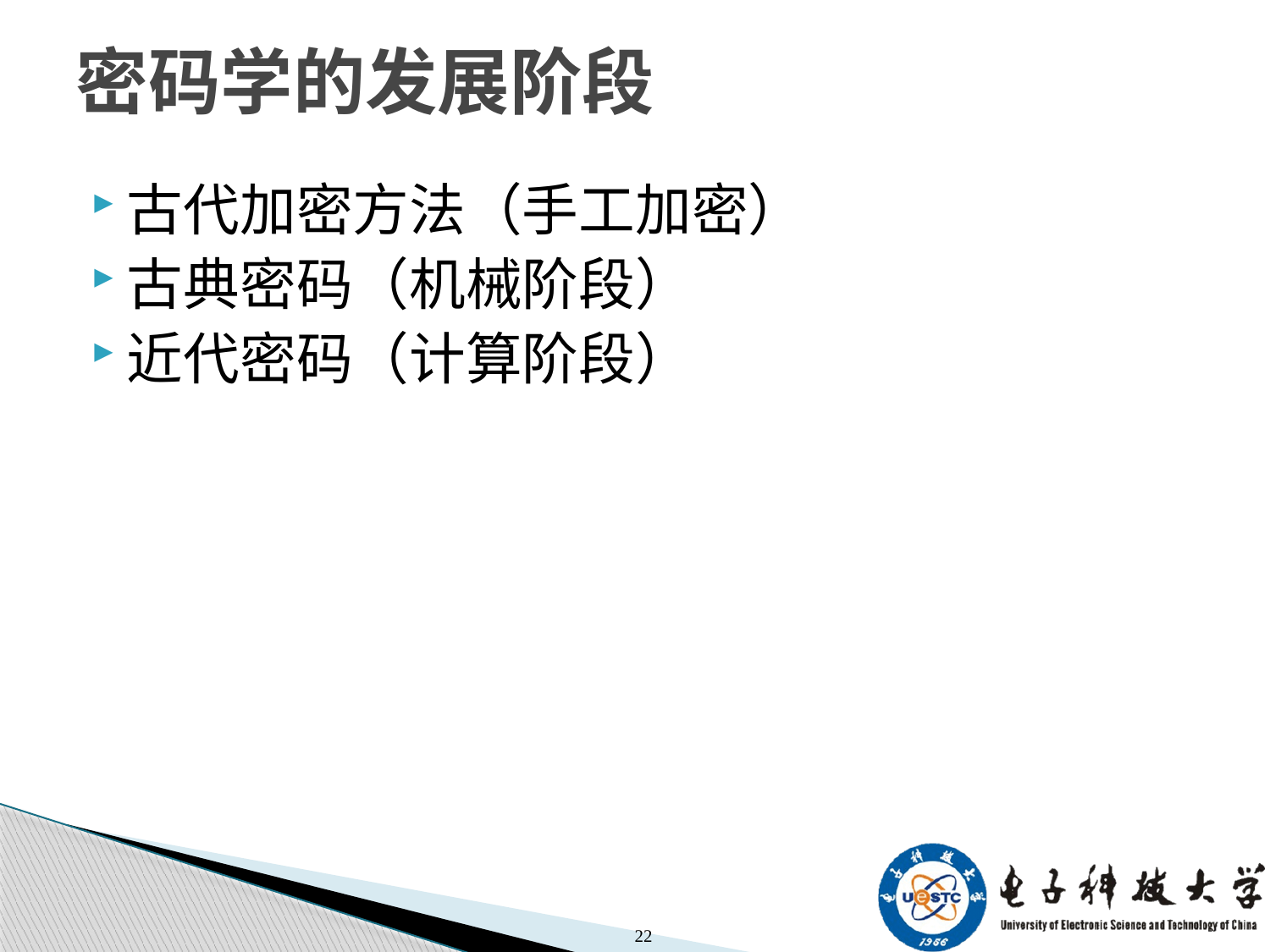

# 密码学的发展阶段
古代加密方法（手工加密）
古典密码（机械阶段）
近代密码（计算阶段）

22